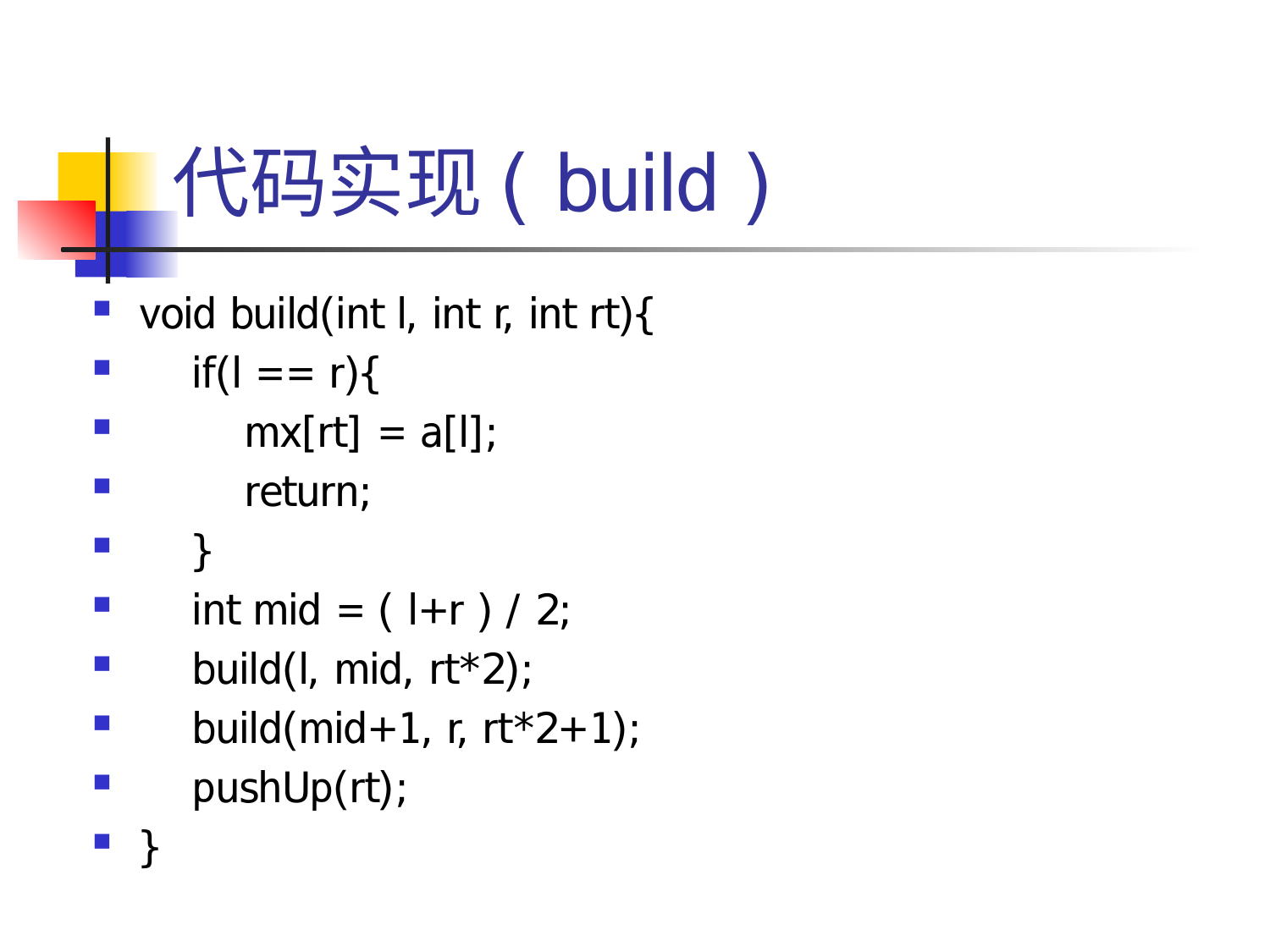

# 代码实现( build )
void build(int l, int r, int rt){
    if(l == r){
        mx[rt] = a[l];
        return;
    }
    int mid = ( l+r ) / 2;
    build(l, mid, rt*2);
    build(mid+1, r, rt*2+1);
    pushUp(rt);
}